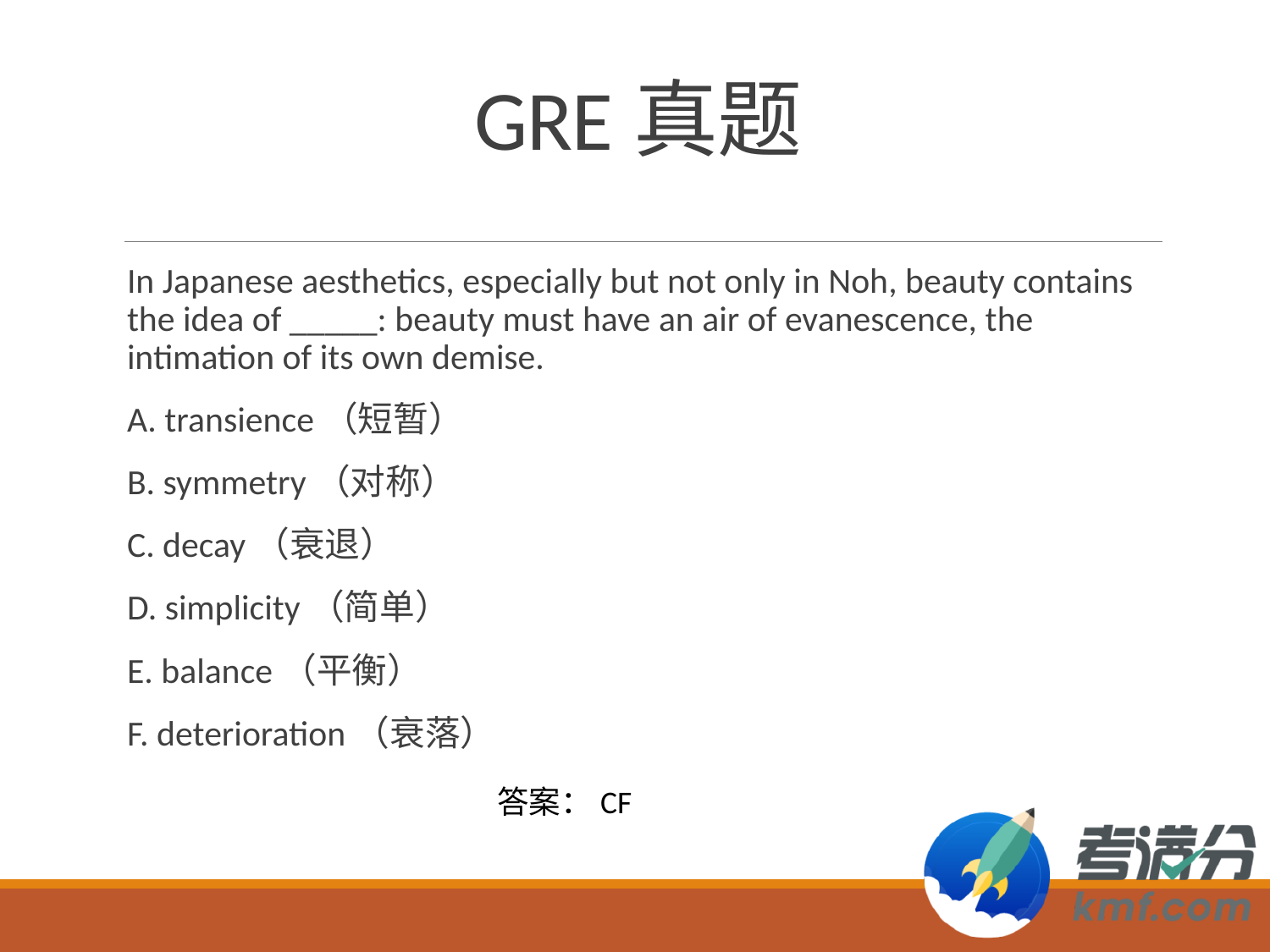

# GRE真题
In Japanese aesthetics, especially but not only in Noh, beauty contains the idea of _____: beauty must have an air of evanescence, the intimation of its own demise.
A. transience（短暂）
B. symmetry（对称）
C. decay（衰退）
D. simplicity（简单）
E. balance（平衡）
F. deterioration（衰落）

答案：CF